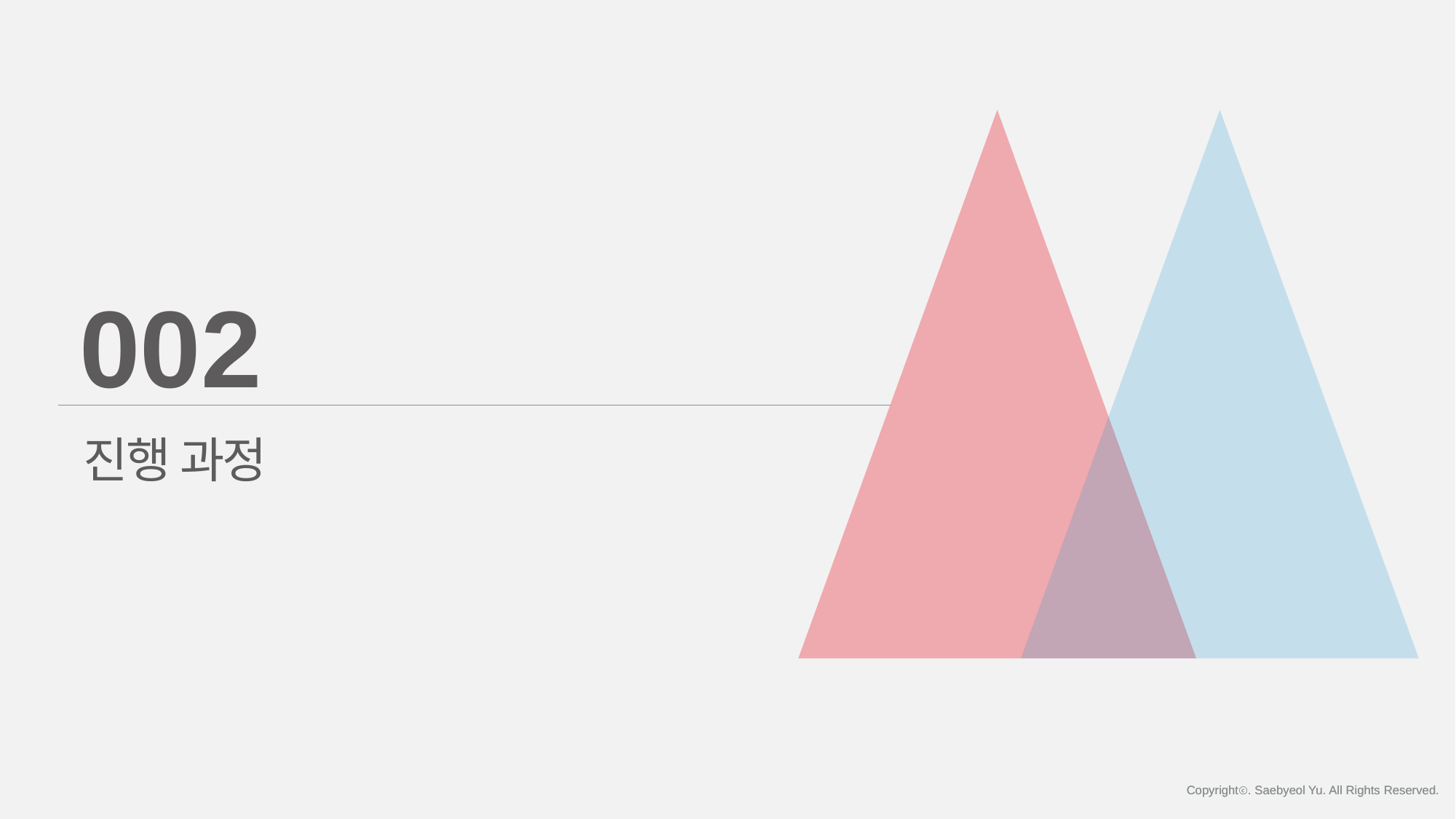

002
진행 과정
Copyrightⓒ. Saebyeol Yu. All Rights Reserved.